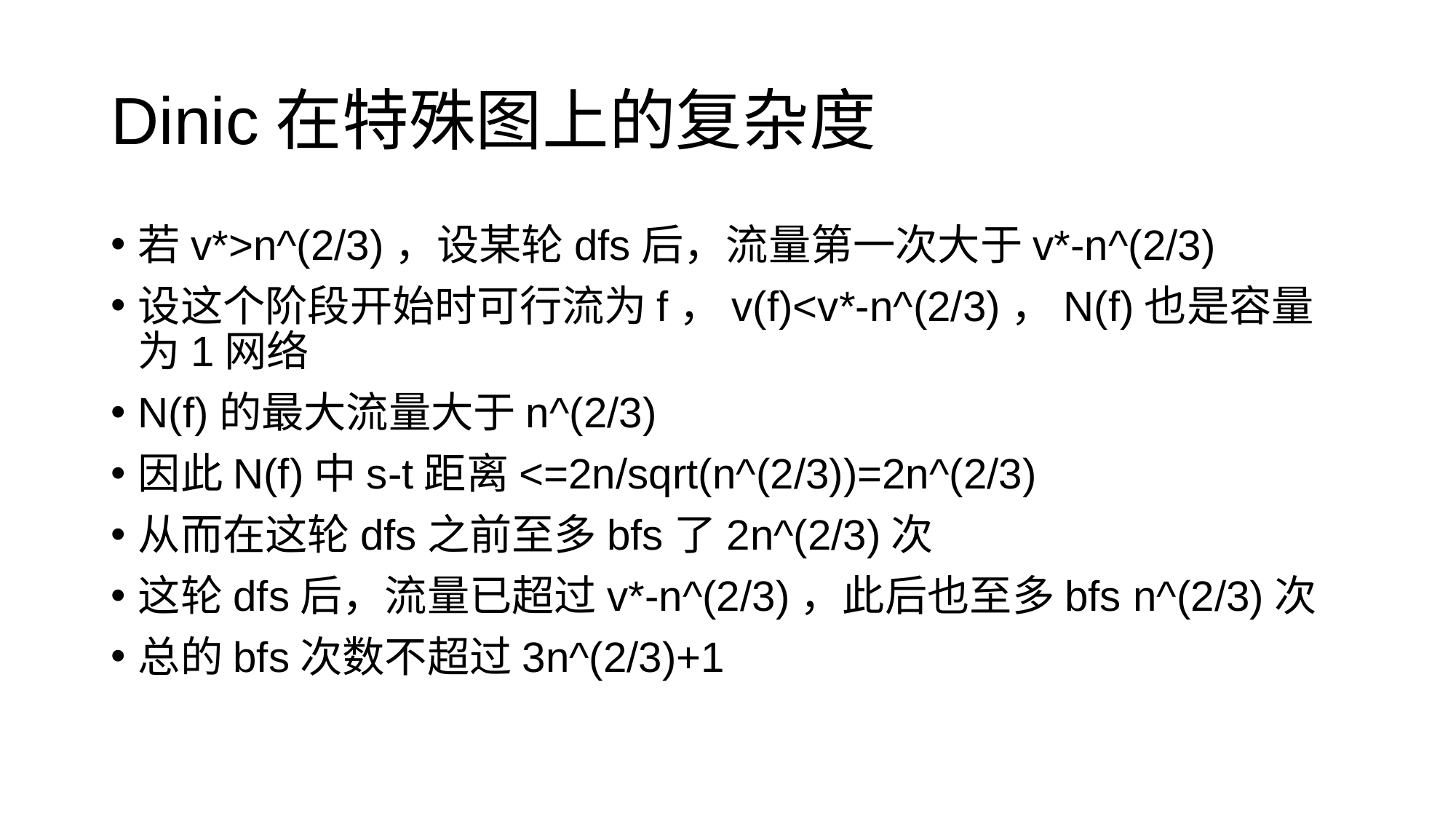

# Dinic在特殊图上的复杂度
若v*>n^(2/3)，设某轮dfs后，流量第一次大于v*-n^(2/3)
设这个阶段开始时可行流为f，v(f)<v*-n^(2/3)，N(f)也是容量为1网络
N(f)的最大流量大于n^(2/3)
因此N(f)中s-t距离<=2n/sqrt(n^(2/3))=2n^(2/3)
从而在这轮dfs之前至多bfs了2n^(2/3)次
这轮dfs后，流量已超过v*-n^(2/3)，此后也至多bfs n^(2/3)次
总的bfs次数不超过3n^(2/3)+1